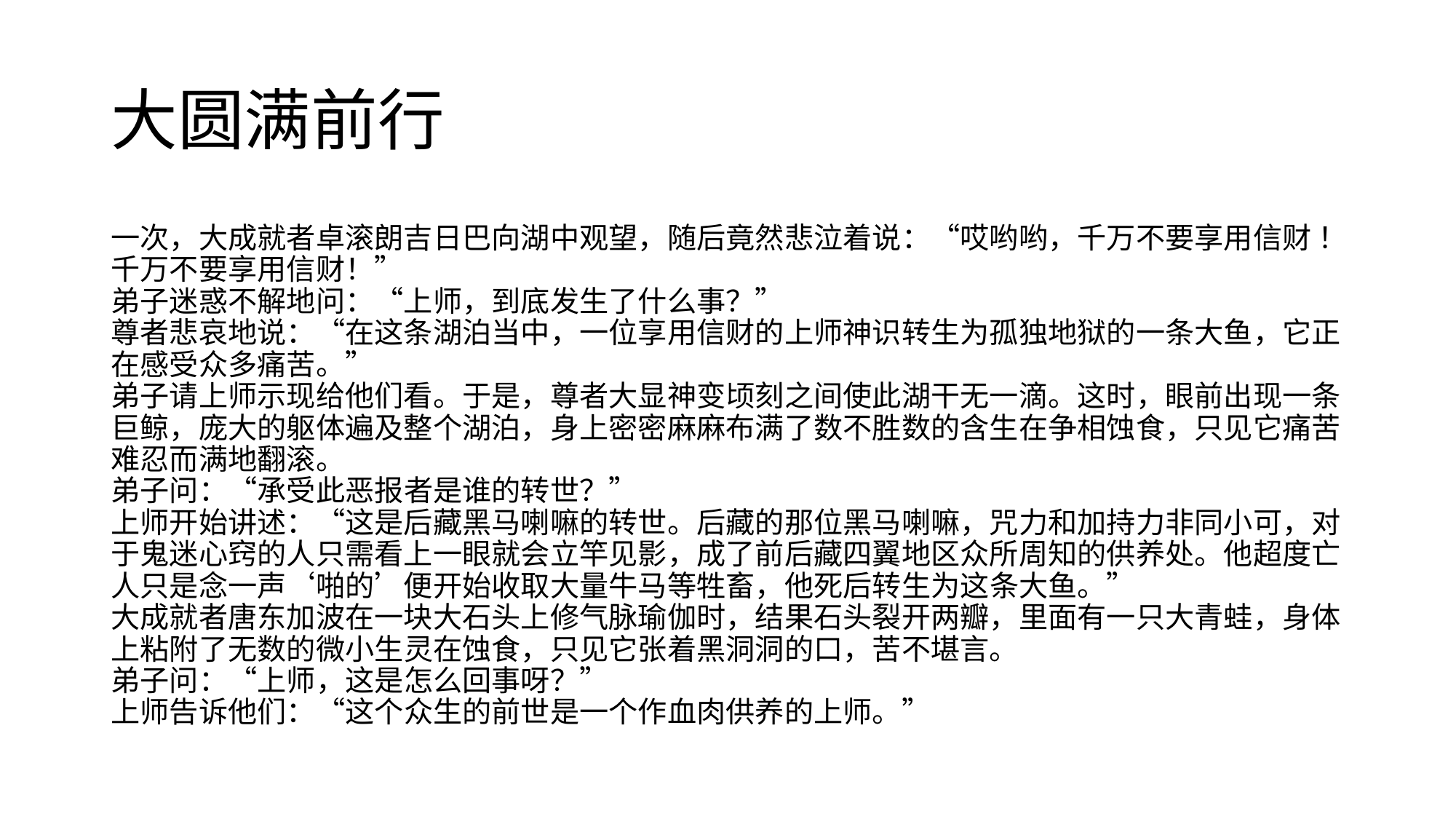

# 大圆满前行
一次，大成就者卓滚朗吉日巴向湖中观望，随后竟然悲泣着说：“哎哟哟，千万不要享用信财 ！千万不要享用信财！”
弟子迷惑不解地问：“上师，到底发生了什么事？”
尊者悲哀地说：“在这条湖泊当中，一位享用信财的上师神识转生为孤独地狱的一条大鱼，它正在感受众多痛苦。”
弟子请上师示现给他们看。于是，尊者大显神变顷刻之间使此湖干无一滴。这时，眼前出现一条巨鲸，庞大的躯体遍及整个湖泊，身上密密麻麻布满了数不胜数的含生在争相蚀食，只见它痛苦难忍而满地翻滚。
弟子问：“承受此恶报者是谁的转世？”
上师开始讲述：“这是后藏黑马喇嘛的转世。后藏的那位黑马喇嘛，咒力和加持力非同小可，对于鬼迷心窍的人只需看上一眼就会立竿见影，成了前后藏四翼地区众所周知的供养处。他超度亡人只是念一声‘啪的’便开始收取大量牛马等牲畜，他死后转生为这条大鱼。”
大成就者唐东加波在一块大石头上修气脉瑜伽时，结果石头裂开两瓣，里面有一只大青蛙，身体上粘附了无数的微小生灵在蚀食，只见它张着黑洞洞的口，苦不堪言。
弟子问：“上师，这是怎么回事呀？”
上师告诉他们：“这个众生的前世是一个作血肉供养的上师。”